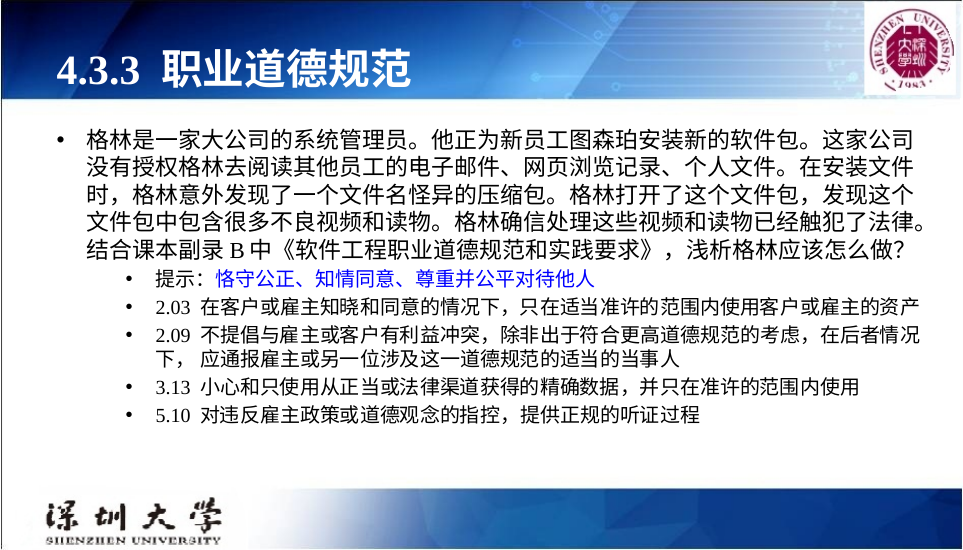

# 4.3.3 职业道德规范
格林是一家大公司的系统管理员。他正为新员工图森珀安装新的软件包。这家公司没有授权格林去阅读其他员工的电子邮件、网页浏览记录、个人文件。在安装文件时，格林意外发现了一个文件名怪异的压缩包。格林打开了这个文件包，发现这个文件包中包含很多不良视频和读物。格林确信处理这些视频和读物已经触犯了法律。结合课本副录B中《软件工程职业道德规范和实践要求》，浅析格林应该怎么做？
提示：恪守公正、知情同意、尊重并公平对待他人
2.03 在客户或雇主知晓和同意的情况下，只在适当准许的范围内使用客户或雇主的资产
2.09 不提倡与雇主或客户有利益冲突，除非出于符合更高道德规范的考虑，在后者情况下， 应通报雇主或另一位涉及这一道德规范的适当的当事人
3.13 小心和只使用从正当或法律渠道获得的精确数据，并只在准许的范围内使用
5.10 对违反雇主政策或道德观念的指控，提供正规的听证过程
43